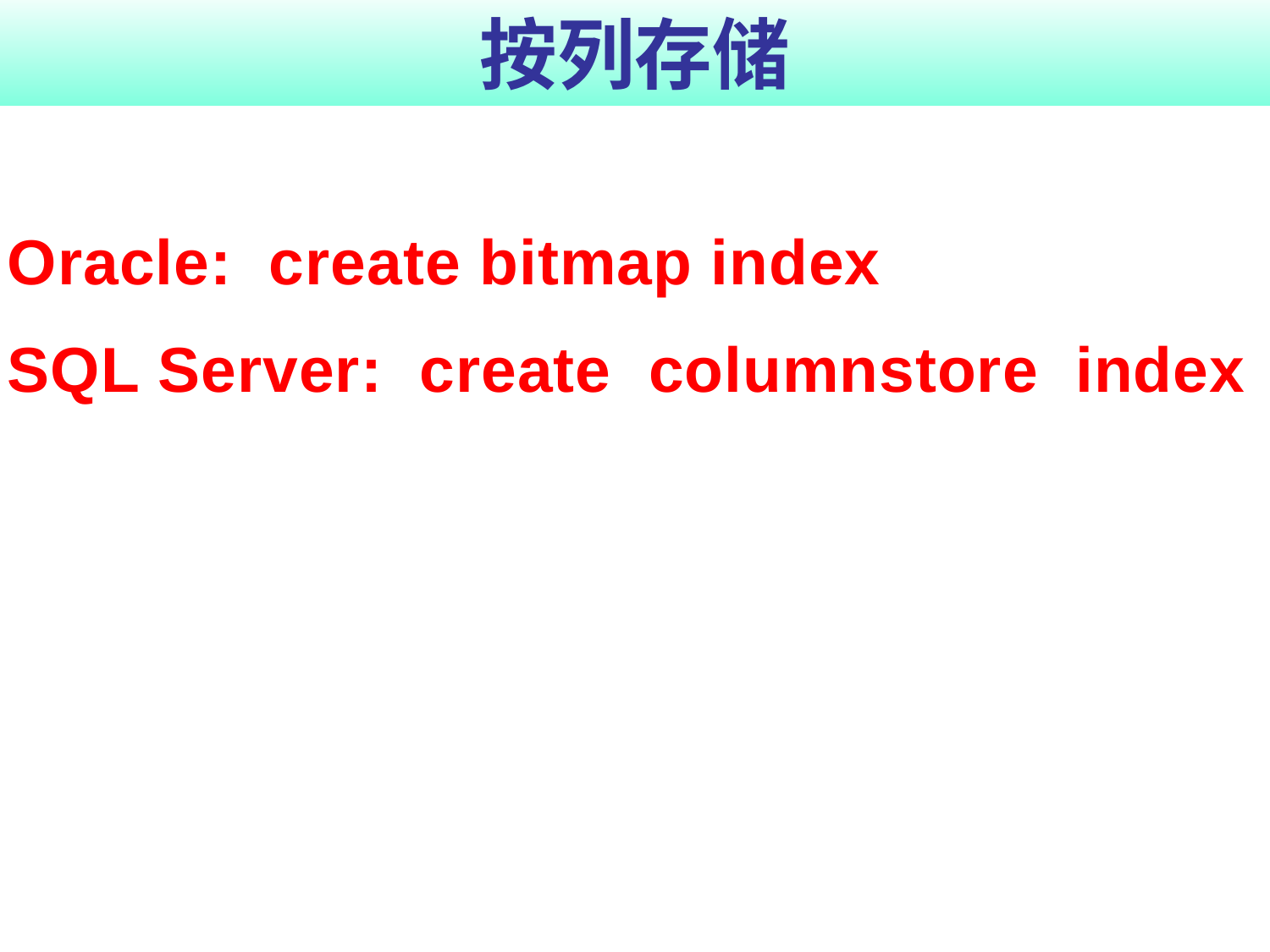

# 按列存储
Oracle:  create bitmap index
SQL Server:  create  columnstore  index